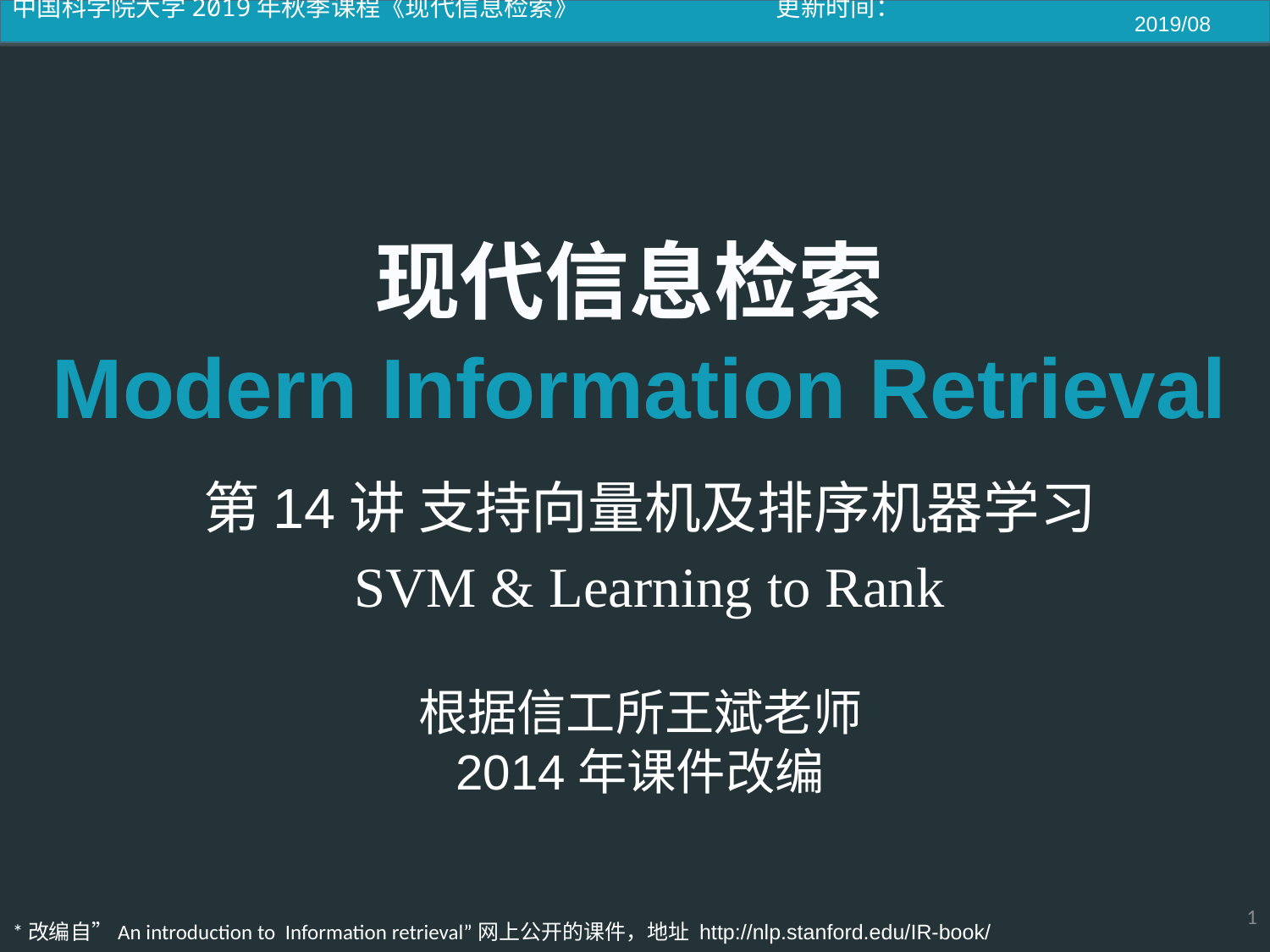

2019/08
第14讲 支持向量机及排序机器学习
SVM & Learning to Rank
1